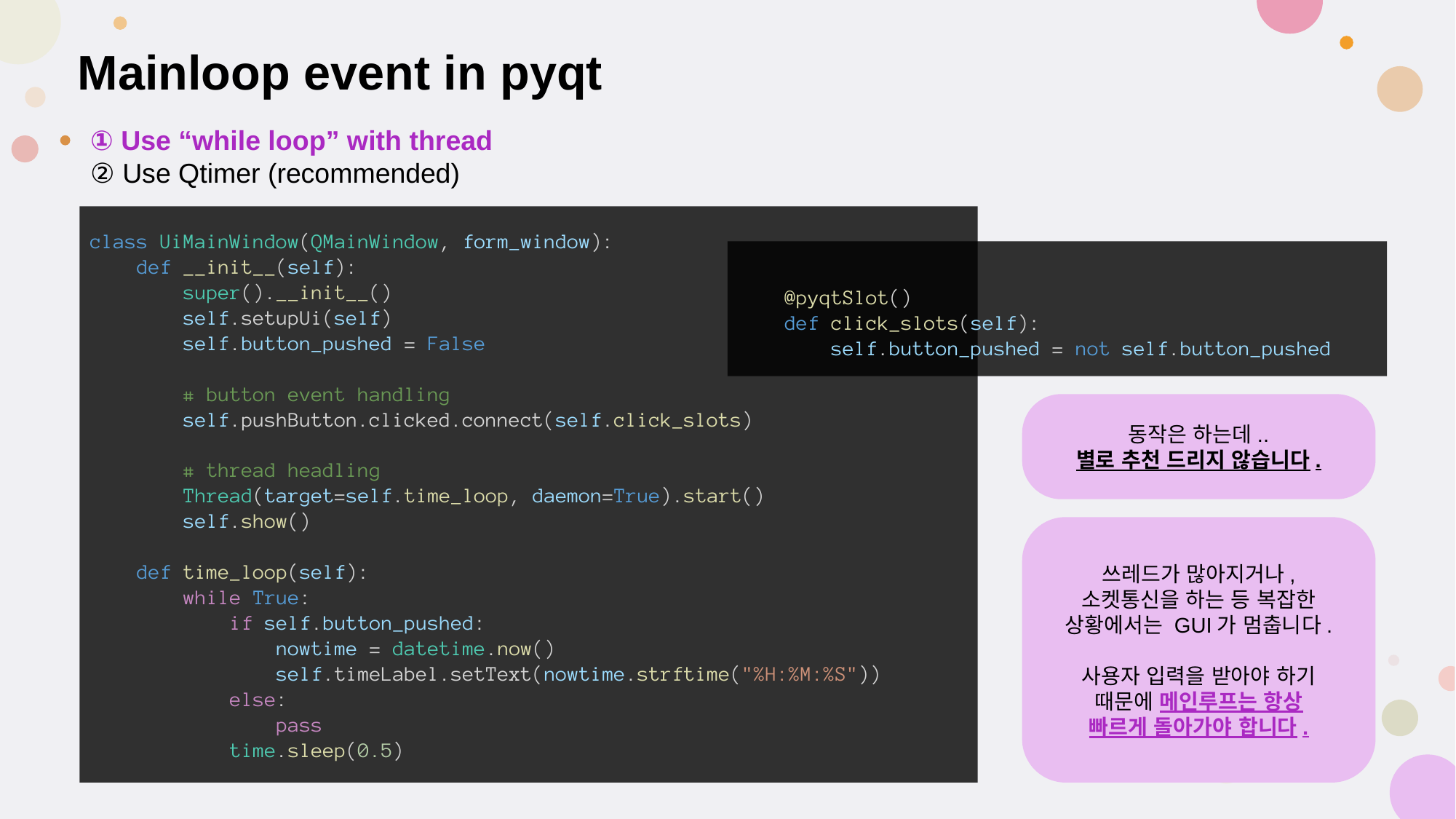

Mainloop event in pyqt
① Use “while loop” with thread
② Use Qtimer (recommended)
class UiMainWindow(QMainWindow, form_window):
    def __init__(self):
        super().__init__()
        self.setupUi(self)
        self.button_pushed = False
        # button event handling
        self.pushButton.clicked.connect(self.click_slots)
        # thread headling
        Thread(target=self.time_loop, daemon=True).start()
        self.show()
    def time_loop(self):
        while True:
            if self.button_pushed:
                nowtime = datetime.now()
                self.timeLabel.setText(nowtime.strftime("%H:%M:%S"))
            else:
                pass
            time.sleep(0.5)

    @pyqtSlot()
    def click_slots(self):
        self.button_pushed = not self.button_pushed
동작은 하는데..
별로 추천 드리지 않습니다.
쓰레드가 많아지거나,
소켓통신을 하는 등 복잡한
상황에서는 GUI가 멈춥니다.

사용자 입력을 받아야 하기
때문에 메인루프는 항상
빠르게 돌아가야 합니다.